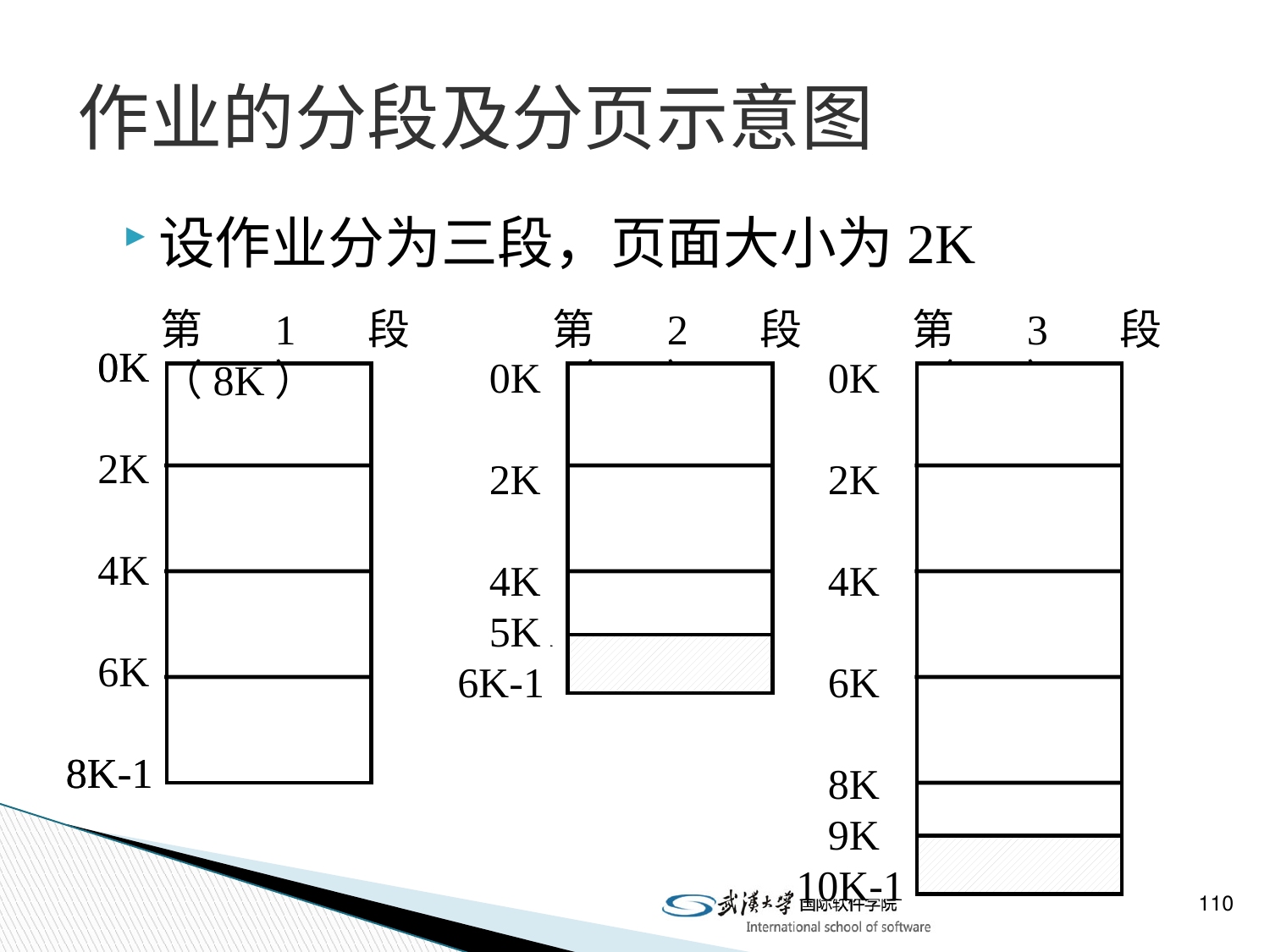

# 作业的分段及分页示意图
设作业分为三段，页面大小为2K
第1段（8K）
第2段（5K）
第3段（9K）
   0K

   2K

   4K

   6K

8K-1
   0K

   2K

   4K

   6K

8K-1
   0K

   2K

   4K
 5K-1
6K-1
   0K

   2K

   4K
   5K
6K-1
   0K

   2K

   4K

   6K

   8K
9K-1
10K-1
   0K

   2K

   4K

   6K

   8K
   9K
10K-1